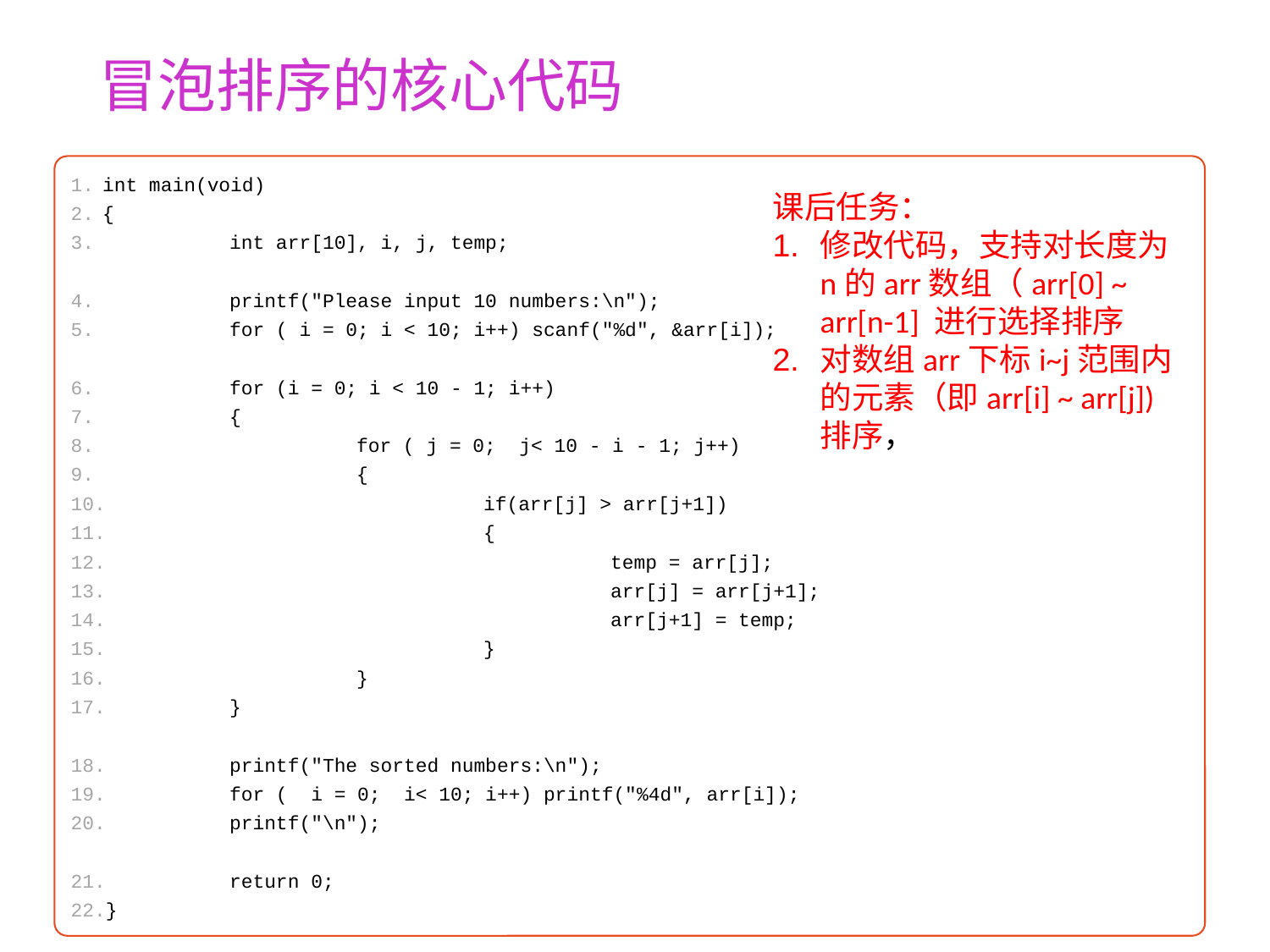

冒泡排序的核心代码
int main(void)
{
	int arr[10], i, j, temp;

	printf("Please input 10 numbers:\n");
	for ( i = 0; i < 10; i++) scanf("%d", &arr[i]);

	for (i = 0; i < 10 - 1; i++)
	{
		for ( j = 0;  j< 10 - i - 1; j++)
		{
			if(arr[j] > arr[j+1])
			{
				temp = arr[j];
				arr[j] = arr[j+1];
				arr[j+1] = temp;
			}
		}
	}

	printf("The sorted numbers:\n");
	for (  i = 0;  i< 10; i++) printf("%4d", arr[i]);
	printf("\n");

	return 0;
}

课后任务：
修改代码，支持对长度为n的arr数组（arr[0] ~ arr[n-1] 进行选择排序
对数组arr下标i~j范围内的元素（即arr[i] ~ arr[j])排序，